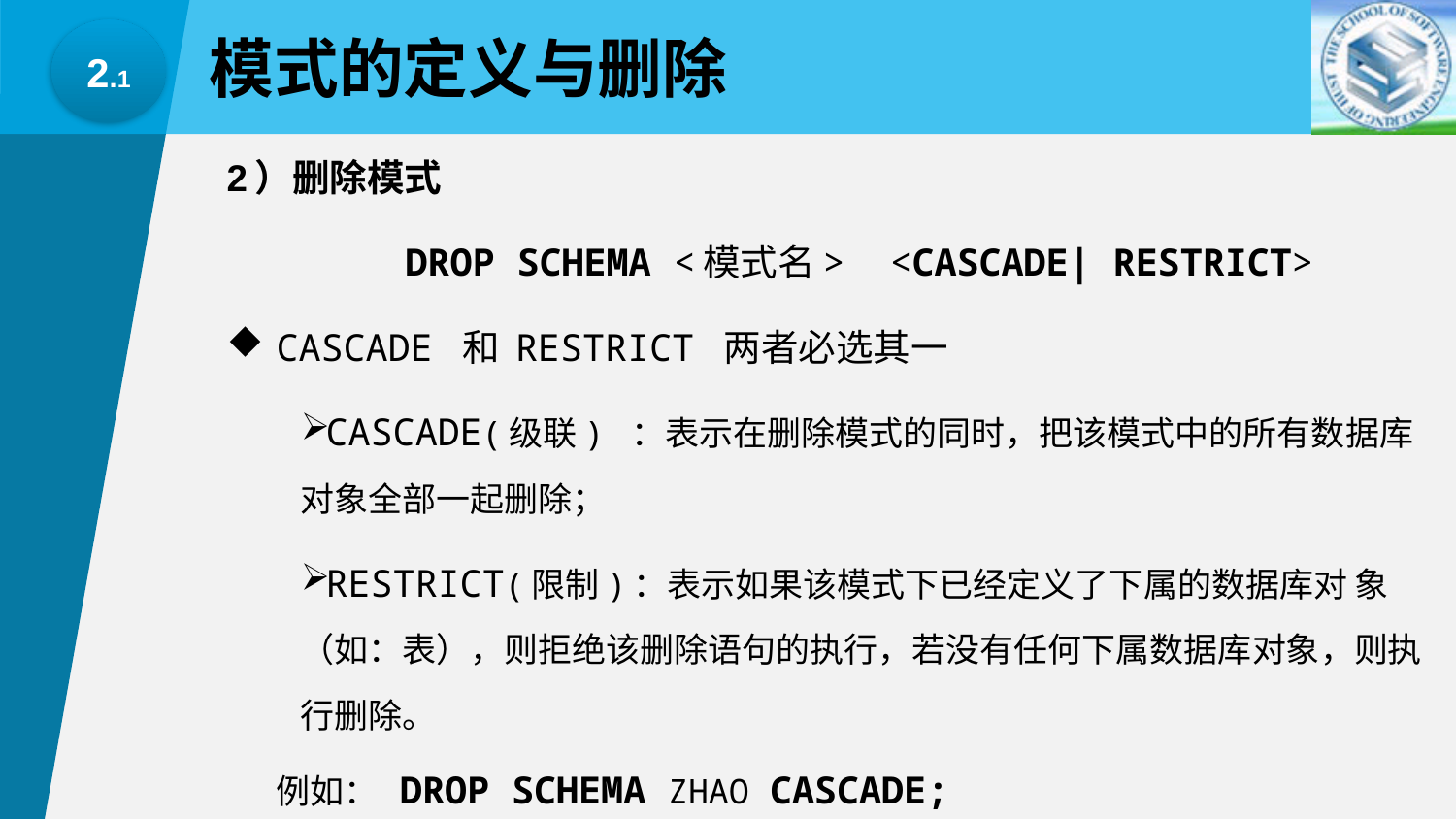

模式的定义与删除
2.1
2）删除模式
        DROP SCHEMA <模式名>  <CASCADE| RESTRICT>
CASCADE 和 RESTRICT 两者必选其一
CASCADE(级联) ：表示在删除模式的同时，把该模式中的所有数据库对象全部一起删除；
RESTRICT(限制)：表示如果该模式下已经定义了下属的数据库对 象（如：表），则拒绝该删除语句的执行，若没有任何下属数据库对象，则执行删除。
例如：  DROP SCHEMA ZHAO CASCADE;